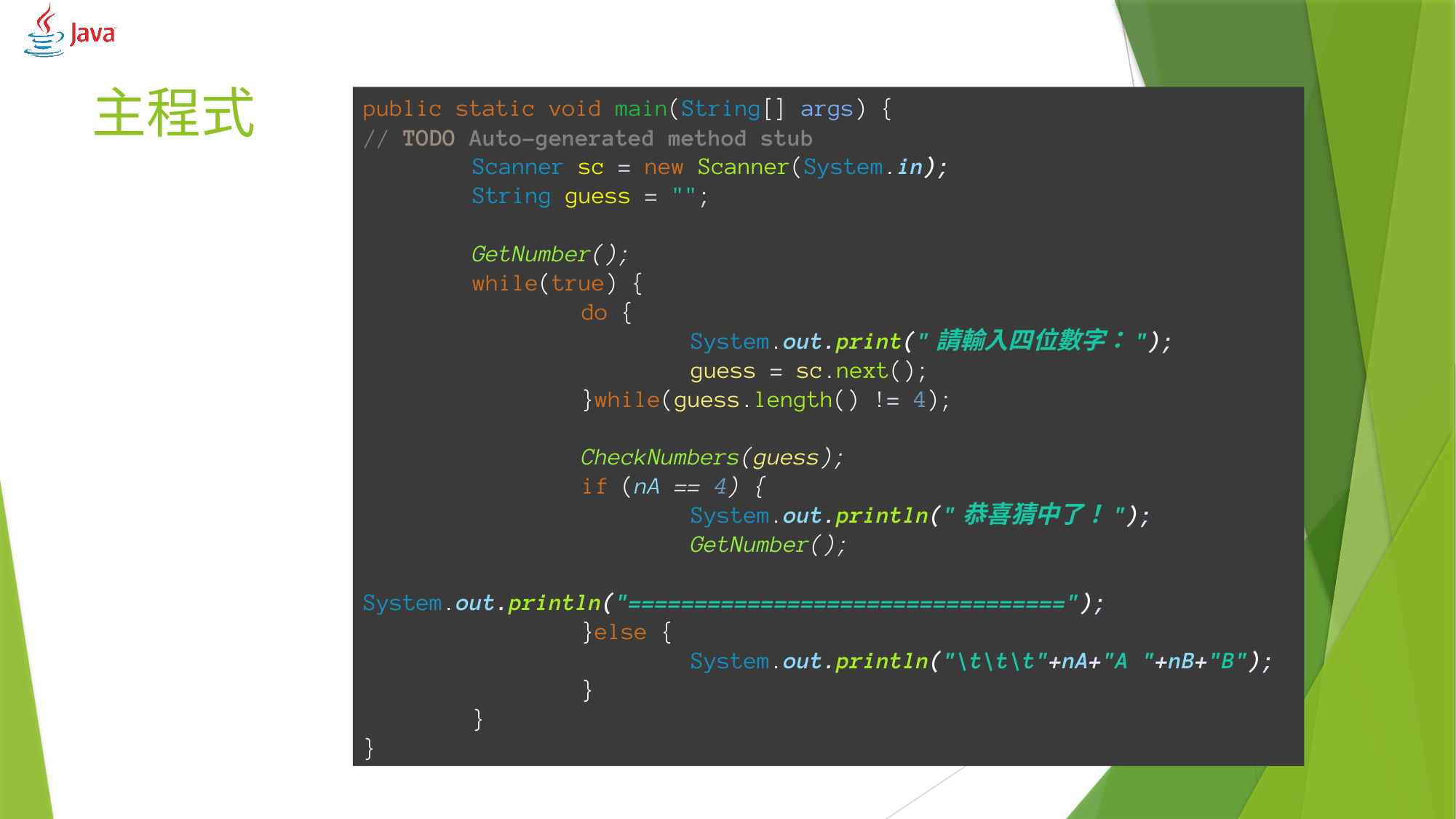

# 主程式
public static void main(String[] args) {
// TODO Auto-generated method stub
	Scanner sc = new Scanner(System.in);
	String guess = "";

	GetNumber();
	while(true) {
		do {
			System.out.print("請輸入四位數字：");
			guess = sc.next();
		}while(guess.length() != 4);

		CheckNumbers(guess);
		if (nA == 4) {
			System.out.println("恭喜猜中了！");
			GetNumber();
			System.out.println("=================================");
		}else {
			System.out.println("\t\t\t"+nA+"A "+nB+"B");
		}
	}
}